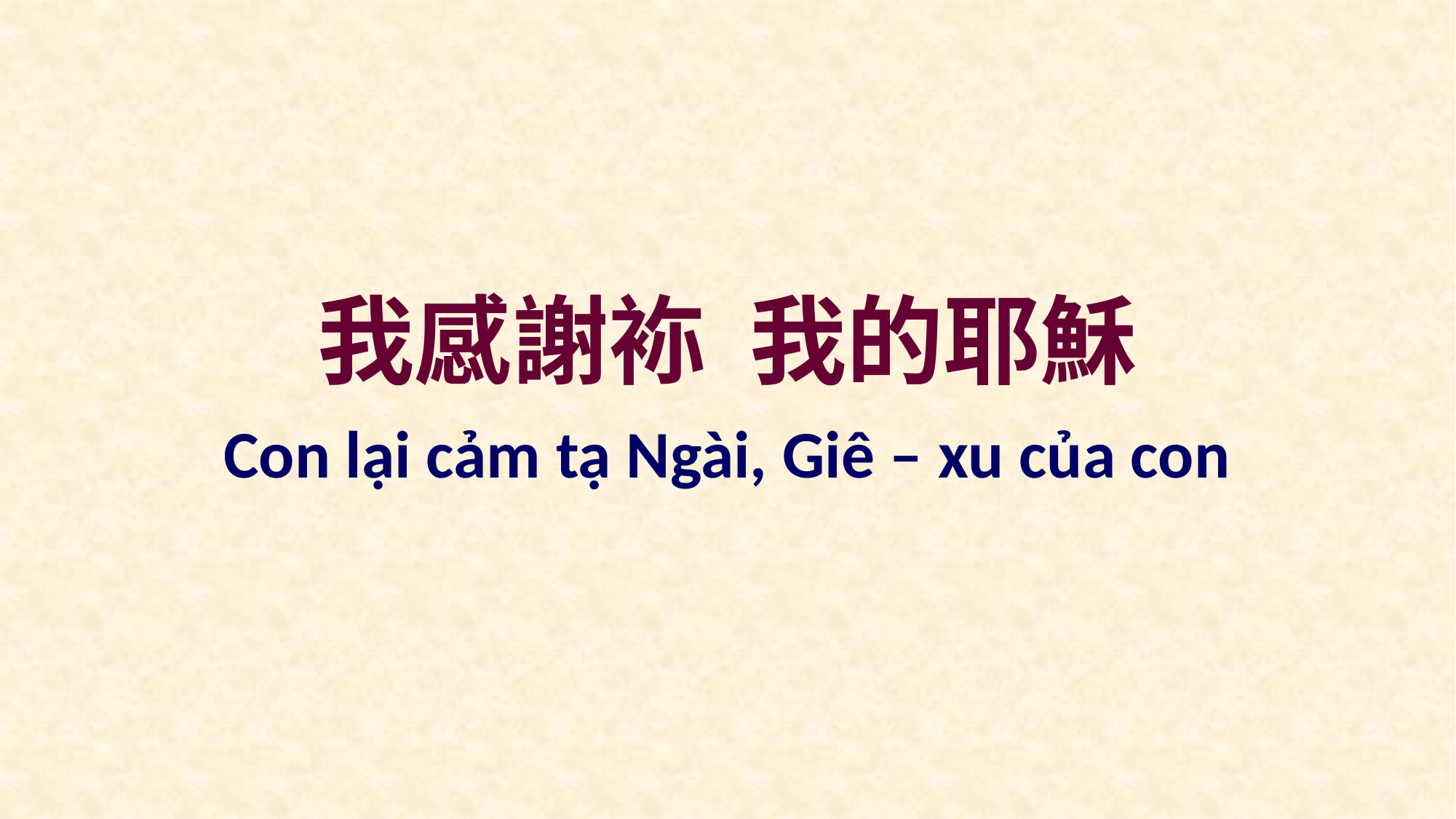

我感謝袮  我的耶穌
Con lại cảm tạ Ngài, Giê – xu của con